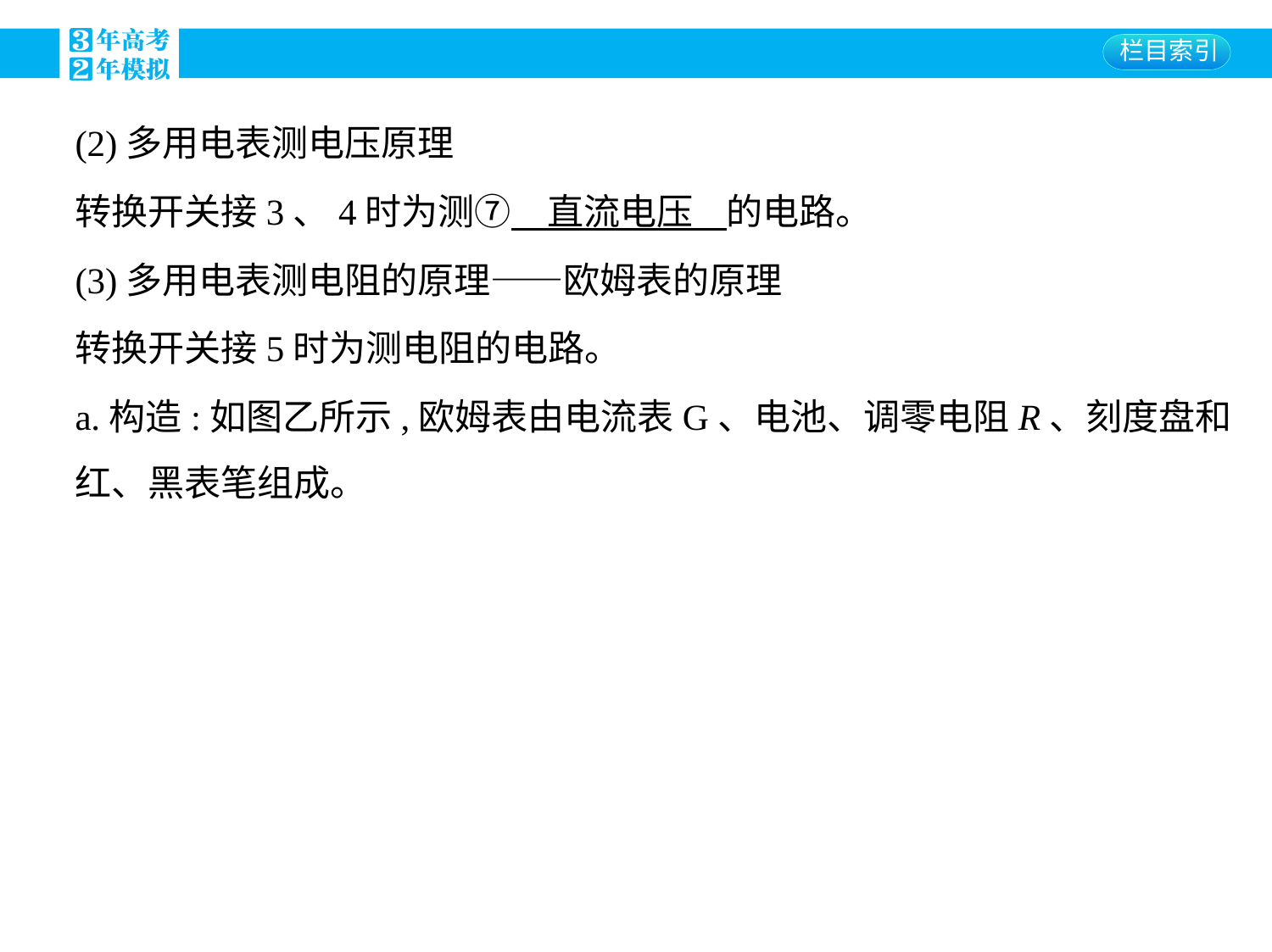

(2)多用电表测电压原理
转换开关接3、4时为测⑦　直流电压    的电路。
(3)多用电表测电阻的原理——欧姆表的原理
转换开关接5时为测电阻的电路。
a.构造:如图乙所示,欧姆表由电流表G、电池、调零电阻R、刻度盘和
红、黑表笔组成。